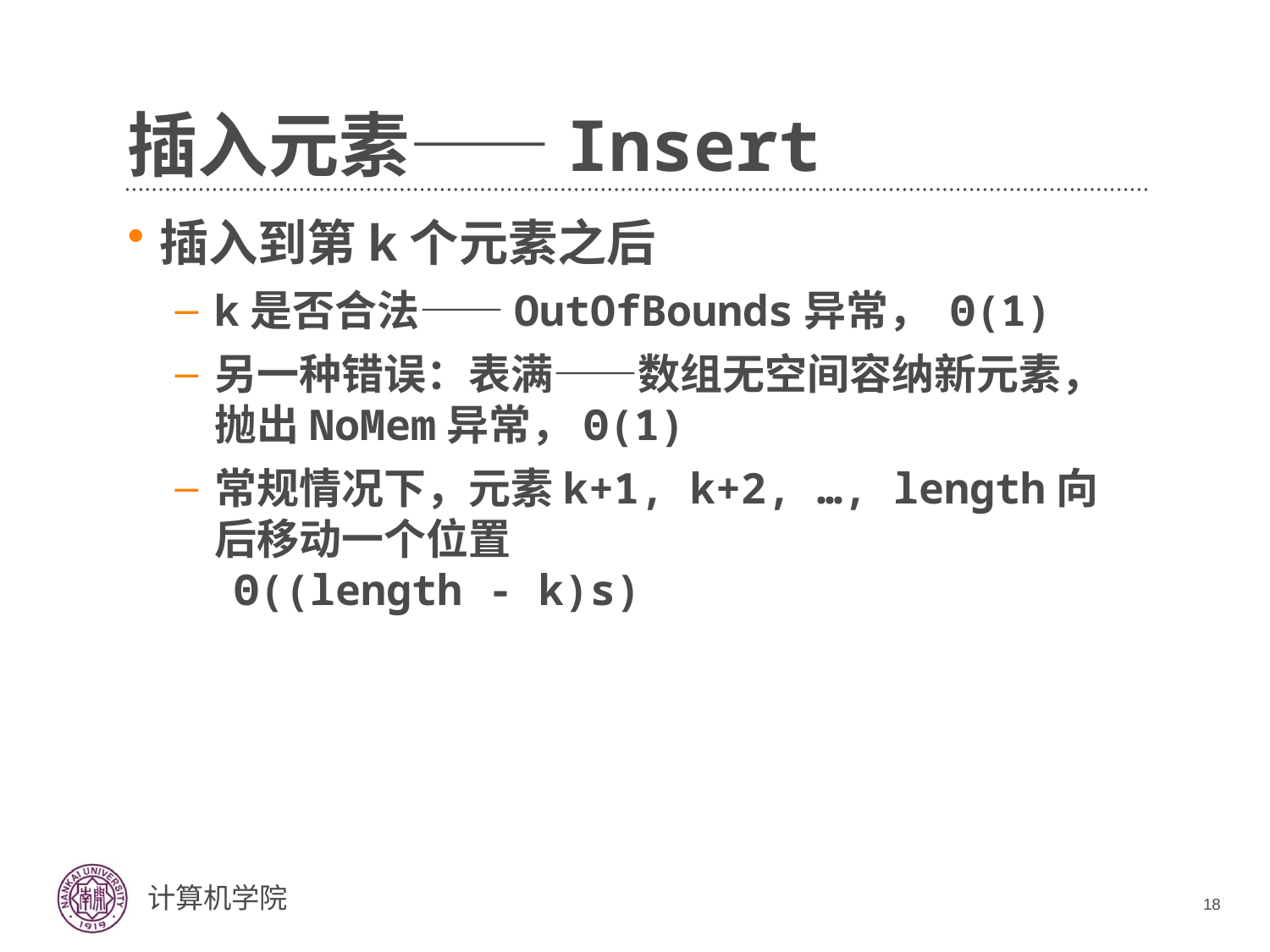

# 插入元素——Insert
插入到第k个元素之后
k是否合法——OutOfBounds异常， Θ(1)
另一种错误：表满——数组无空间容纳新元素，抛出NoMem异常，Θ(1)
常规情况下，元素k+1, k+2, …, length向后移动一个位置
 Θ((length - k)s)
18